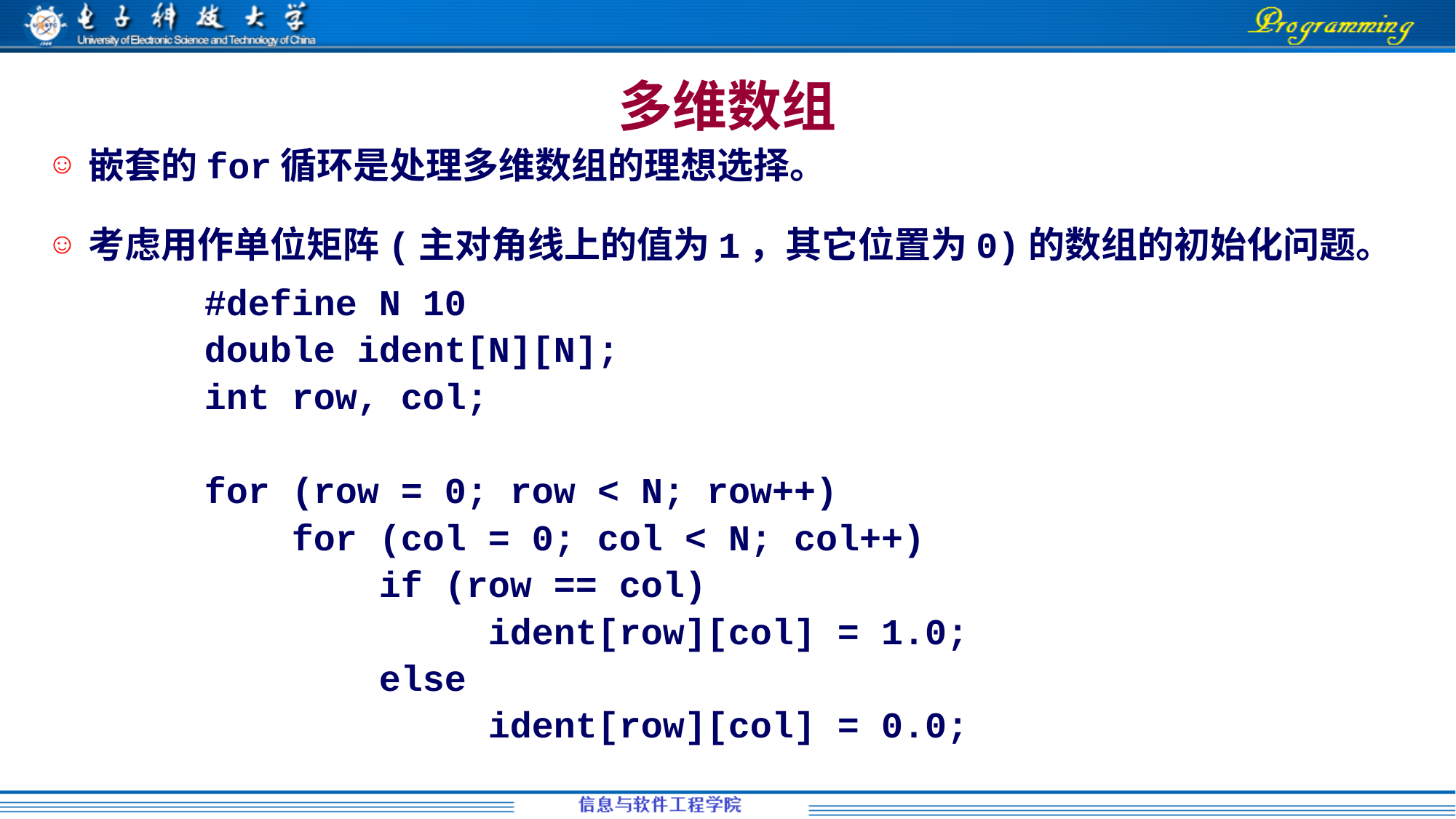

多维数组
嵌套的for循环是处理多维数组的理想选择。
考虑用作单位矩阵(主对角线上的值为1，其它位置为0)的数组的初始化问题。
	#define N 10
	double ident[N][N];
	int row, col;

	for (row = 0; row < N; row++)
	    for (col = 0; col < N; col++)
	        if (row == col)
	             ident[row][col] = 1.0;
	        else
	             ident[row][col] = 0.0;